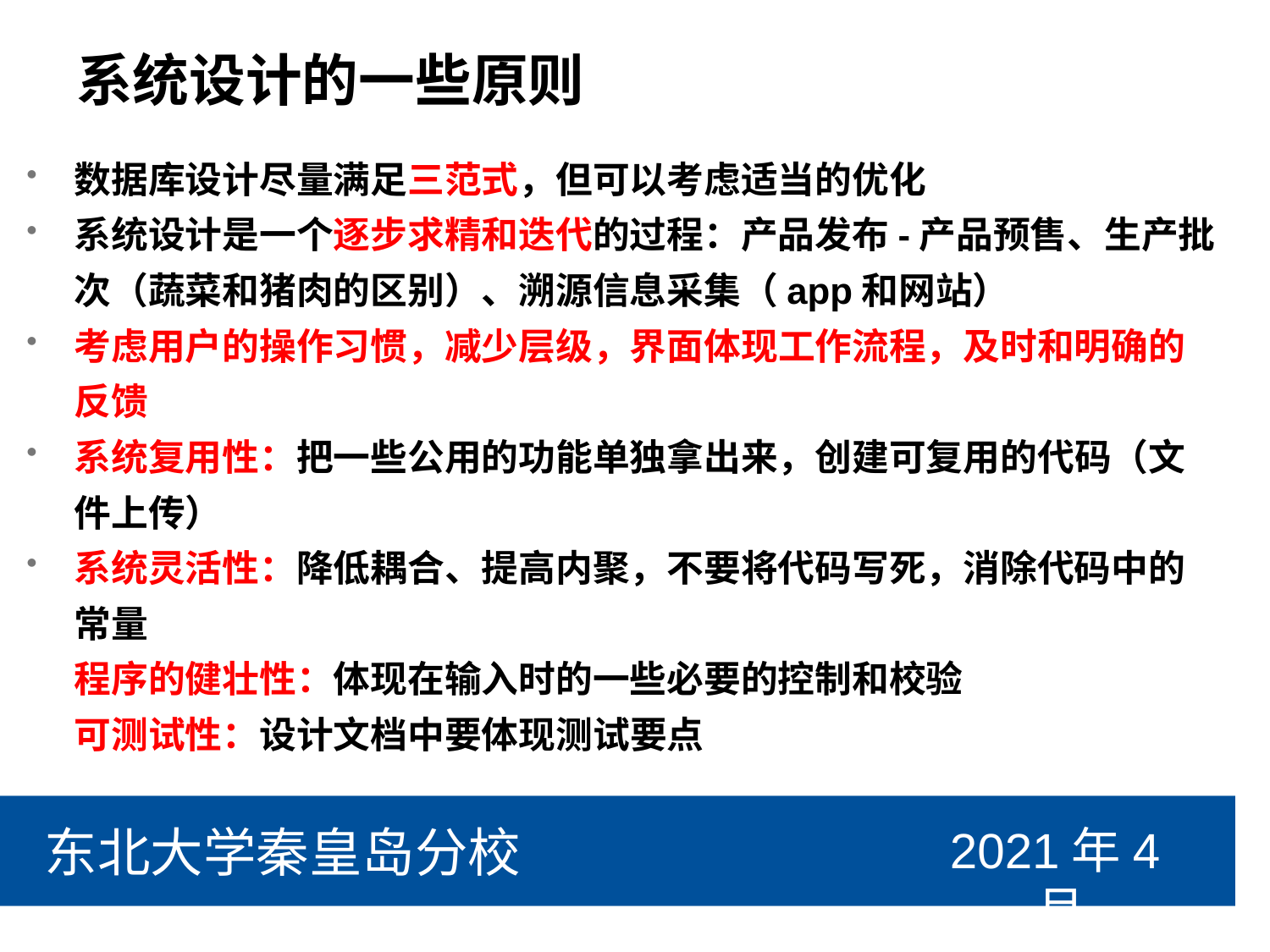

# 系统设计的一些原则
数据库设计尽量满足三范式，但可以考虑适当的优化
系统设计是一个逐步求精和迭代的过程：产品发布-产品预售、生产批次（蔬菜和猪肉的区别）、溯源信息采集（app和网站）
考虑用户的操作习惯，减少层级，界面体现工作流程，及时和明确的反馈
系统复用性：把一些公用的功能单独拿出来，创建可复用的代码（文件上传）
系统灵活性：降低耦合、提高内聚，不要将代码写死，消除代码中的常量
程序的健壮性：体现在输入时的一些必要的控制和校验
可测试性：设计文档中要体现测试要点